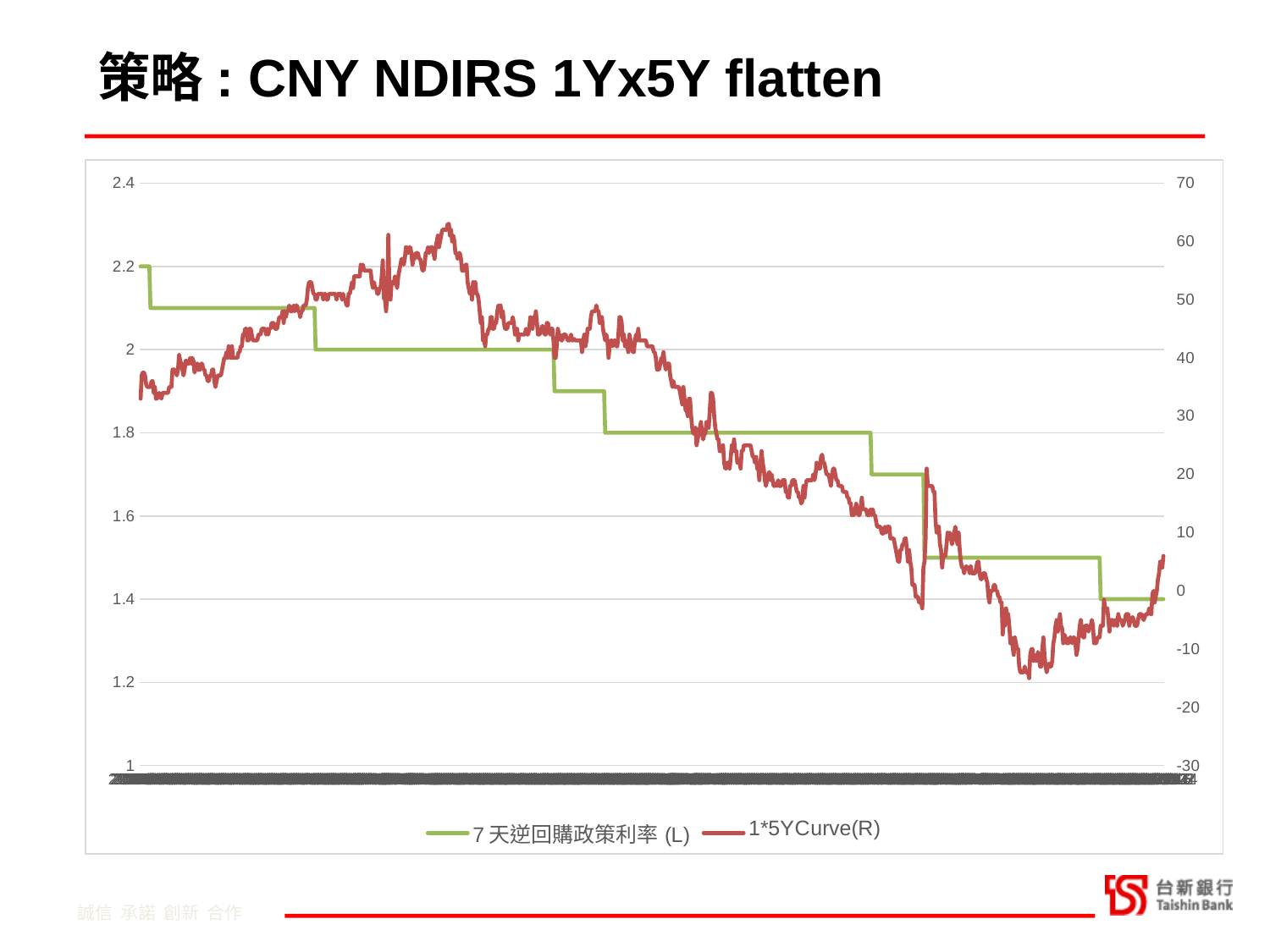

策略: CNY NDIRS 1Yx5Y flatten

### Chart

| Category | 7天逆回購政策利率(L) | 1*5YCurve(R) |
|---|---|---|
| 2022/1/3 | 2.2 | 33.0 |
| 2022/1/4 | 2.2 | 37.0 |
| 2022/1/5 | 2.2 | 37.5 |
| 2022/1/6 | 2.2 | 37.5 |
| 2022/1/7 | 2.2 | 37.0 |
| 2022/1/10 | 2.2 | 35.5 |
| 2022/1/11 | 2.2 | 35.0 |
| 2022/1/12 | 2.2 | 35.0 |
| 2022/1/13 | 2.2 | 35.0 |
| 2022/1/14 | 2.1 | 35.0 |
| 2022/1/17 | 2.1 | 36.0 |
| 2022/1/18 | 2.1 | 36.0 |
| 2022/1/19 | 2.1 | 34.0 |
| 2022/1/20 | 2.1 | 35.0 |
| 2022/1/21 | 2.1 | 33.0 |
| 2022/1/24 | 2.1 | 33.0 |
| 2022/1/25 | 2.1 | 33.5 |
| 2022/1/26 | 2.1 | 34.0 |
| 2022/1/27 | 2.1 | 33.5 |
| 2022/1/28 | 2.1 | 33.0 |
| 2022/1/31 | 2.1 | 34.0 |
| 2022/2/1 | 2.1 | 34.0 |
| 2022/2/2 | 2.1 | 34.0 |
| 2022/2/3 | 2.1 | 34.0 |
| 2022/2/4 | 2.1 | 34.0 |
| 2022/2/7 | 2.1 | 34.0 |
| 2022/2/8 | 2.1 | 35.0 |
| 2022/2/9 | 2.1 | 35.0 |
| 2022/2/10 | 2.1 | 35.0 |
| 2022/2/11 | 2.1 | 38.0 |
| 2022/2/14 | 2.1 | 38.0 |
| 2022/2/15 | 2.1 | 38.0 |
| 2022/2/16 | 2.1 | 37.5 |
| 2022/2/17 | 2.1 | 37.0 |
| 2022/2/18 | 2.1 | 38.0 |
| 2022/2/21 | 2.1 | 40.5 |
| 2022/2/22 | 2.1 | 39.5 |
| 2022/2/23 | 2.1 | 39.0 |
| 2022/2/24 | 2.1 | 38.0 |
| 2022/2/25 | 2.1 | 37.0 |
| 2022/2/28 | 2.1 | 38.0 |
| 2022/3/1 | 2.1 | 39.5 |
| 2022/3/2 | 2.1 | 39.5 |
| 2022/3/3 | 2.1 | 39.0 |
| 2022/3/4 | 2.1 | 39.0 |
| 2022/3/7 | 2.1 | 40.0 |
| 2022/3/8 | 2.1 | 39.0 |
| 2022/3/9 | 2.1 | 40.0 |
| 2022/3/10 | 2.1 | 39.5 |
| 2022/3/11 | 2.1 | 37.5 |
| 2022/3/14 | 2.1 | 38.0 |
| 2022/3/15 | 2.1 | 39.0 |
| 2022/3/16 | 2.1 | 39.0 |
| 2022/3/17 | 2.1 | 37.9 |
| 2022/3/18 | 2.1 | 38.0 |
| 2022/3/21 | 2.1 | 39.0 |
| 2022/3/22 | 2.1 | 39.0 |
| 2022/3/23 | 2.1 | 38.0 |
| 2022/3/24 | 2.1 | 38.0 |
| 2022/3/25 | 2.1 | 37.0 |
| 2022/3/28 | 2.1 | 37.0 |
| 2022/3/29 | 2.1 | 36.0 |
| 2022/3/30 | 2.1 | 36.0 |
| 2022/3/31 | 2.1 | 37.0 |
| 2022/4/1 | 2.1 | 37.0 |
| 2022/4/4 | 2.1 | 38.0 |
| 2022/4/5 | 2.1 | 38.0 |
| 2022/4/6 | 2.1 | 36.0 |
| 2022/4/7 | 2.1 | 35.0 |
| 2022/4/8 | 2.1 | 36.0 |
| 2022/4/11 | 2.1 | 37.0 |
| 2022/4/12 | 2.1 | 37.0 |
| 2022/4/13 | 2.1 | 37.0 |
| 2022/4/14 | 2.1 | 37.0 |
| 2022/4/15 | 2.1 | 38.0 |
| 2022/4/18 | 2.1 | 39.0 |
| 2022/4/19 | 2.1 | 40.0 |
| 2022/4/20 | 2.1 | 40.0 |
| 2022/4/21 | 2.1 | 41.0 |
| 2022/4/22 | 2.1 | 40.0 |
| 2022/4/25 | 2.1 | 42.0 |
| 2022/4/26 | 2.1 | 41.0 |
| 2022/4/27 | 2.1 | 40.0 |
| 2022/4/28 | 2.1 | 42.0 |
| 2022/4/29 | 2.1 | 40.0 |
| 2022/5/2 | 2.1 | 40.0 |
| 2022/5/3 | 2.1 | 40.0 |
| 2022/5/4 | 2.1 | 40.0 |
| 2022/5/5 | 2.1 | 40.0 |
| 2022/5/6 | 2.1 | 41.0 |
| 2022/5/9 | 2.1 | 41.0 |
| 2022/5/10 | 2.1 | 42.0 |
| 2022/5/11 | 2.1 | 42.0 |
| 2022/5/12 | 2.1 | 44.0 |
| 2022/5/13 | 2.1 | 44.0 |
| 2022/5/16 | 2.1 | 45.0 |
| 2022/5/17 | 2.1 | 45.0 |
| 2022/5/18 | 2.1 | 43.0 |
| 2022/5/19 | 2.1 | 43.0 |
| 2022/5/20 | 2.1 | 45.0 |
| 2022/5/23 | 2.1 | 45.0 |
| 2022/5/24 | 2.1 | 44.0 |
| 2022/5/25 | 2.1 | 43.0 |
| 2022/5/26 | 2.1 | 43.0 |
| 2022/5/27 | 2.1 | 43.0 |
| 2022/5/30 | 2.1 | 43.0 |
| 2022/5/31 | 2.1 | 43.0 |
| 2022/6/1 | 2.1 | 44.0 |
| 2022/6/2 | 2.1 | 44.0 |
| 2022/6/3 | 2.1 | 44.0 |
| 2022/6/6 | 2.1 | 45.0 |
| 2022/6/7 | 2.1 | 45.0 |
| 2022/6/8 | 2.1 | 45.0 |
| 2022/6/9 | 2.1 | 45.0 |
| 2022/6/10 | 2.1 | 44.0 |
| 2022/6/13 | 2.1 | 45.0 |
| 2022/6/14 | 2.1 | 44.0 |
| 2022/6/15 | 2.1 | 45.0 |
| 2022/6/16 | 2.1 | 45.0 |
| 2022/6/17 | 2.1 | 46.0 |
| 2022/6/20 | 2.1 | 46.0 |
| 2022/6/21 | 2.1 | 46.0 |
| 2022/6/22 | 2.1 | 45.0 |
| 2022/6/23 | 2.1 | 45.0 |
| 2022/6/24 | 2.1 | 45.0 |
| 2022/6/27 | 2.1 | 46.0 |
| 2022/6/28 | 2.1 | 47.0 |
| 2022/6/29 | 2.1 | 47.0 |
| 2022/6/30 | 2.1 | 47.0 |
| 2022/7/1 | 2.1 | 48.0 |
| 2022/7/4 | 2.1 | 46.0 |
| 2022/7/5 | 2.1 | 48.0 |
| 2022/7/6 | 2.1 | 47.0 |
| 2022/7/7 | 2.1 | 48.0 |
| 2022/7/8 | 2.1 | 48.0 |
| 2022/7/11 | 2.1 | 49.0 |
| 2022/7/12 | 2.1 | 48.0 |
| 2022/7/13 | 2.1 | 48.0 |
| 2022/7/14 | 2.1 | 48.0 |
| 2022/7/15 | 2.1 | 49.0 |
| 2022/7/18 | 2.1 | 48.0 |
| 2022/7/19 | 2.1 | 49.0 |
| 2022/7/20 | 2.1 | 49.0 |
| 2022/7/21 | 2.1 | 48.0 |
| 2022/7/22 | 2.1 | 48.0 |
| 2022/7/25 | 2.1 | 47.0 |
| 2022/7/26 | 2.1 | 48.0 |
| 2022/7/27 | 2.1 | 48.0 |
| 2022/7/28 | 2.1 | 49.0 |
| 2022/7/29 | 2.1 | 49.0 |
| 2022/8/1 | 2.1 | 49.0 |
| 2022/8/2 | 2.1 | 50.0 |
| 2022/8/3 | 2.1 | 52.0 |
| 2022/8/4 | 2.1 | 53.0 |
| 2022/8/5 | 2.1 | 53.0 |
| 2022/8/8 | 2.1 | 53.0 |
| 2022/8/9 | 2.1 | 52.0 |
| 2022/8/10 | 2.1 | 51.0 |
| 2022/8/11 | 2.1 | 51.0 |
| 2022/8/12 | 2.0 | 50.0 |
| 2022/8/15 | 2.0 | 50.0 |
| 2022/8/16 | 2.0 | 51.0 |
| 2022/8/17 | 2.0 | 51.0 |
| 2022/8/18 | 2.0 | 51.0 |
| 2022/8/19 | 2.0 | 51.0 |
| 2022/8/22 | 2.0 | 51.0 |
| 2022/8/23 | 2.0 | 50.0 |
| 2022/8/24 | 2.0 | 51.0 |
| 2022/8/25 | 2.0 | 51.0 |
| 2022/8/26 | 2.0 | 50.0 |
| 2022/8/29 | 2.0 | 50.0 |
| 2022/8/30 | 2.0 | 51.0 |
| 2022/8/31 | 2.0 | 51.0 |
| 2022/9/1 | 2.0 | 51.0 |
| 2022/9/2 | 2.0 | 51.0 |
| 2022/9/5 | 2.0 | 51.0 |
| 2022/9/6 | 2.0 | 51.0 |
| 2022/9/7 | 2.0 | 51.0 |
| 2022/9/8 | 2.0 | 50.0 |
| 2022/9/9 | 2.0 | 51.0 |
| 2022/9/12 | 2.0 | 51.0 |
| 2022/9/13 | 2.0 | 51.0 |
| 2022/9/14 | 2.0 | 51.0 |
| 2022/9/15 | 2.0 | 50.0 |
| 2022/9/16 | 2.0 | 51.0 |
| 2022/9/19 | 2.0 | 50.0 |
| 2022/9/20 | 2.0 | 50.0 |
| 2022/9/21 | 2.0 | 49.0 |
| 2022/9/22 | 2.0 | 49.0 |
| 2022/9/23 | 2.0 | 51.0 |
| 2022/9/26 | 2.0 | 51.0 |
| 2022/9/27 | 2.0 | 52.0 |
| 2022/9/28 | 2.0 | 53.0 |
| 2022/9/29 | 2.0 | 52.0 |
| 2022/9/30 | 2.0 | 54.0 |
| 2022/10/3 | 2.0 | 54.0 |
| 2022/10/4 | 2.0 | 54.0 |
| 2022/10/5 | 2.0 | 54.0 |
| 2022/10/6 | 2.0 | 54.0 |
| 2022/10/7 | 2.0 | 54.0 |
| 2022/10/10 | 2.0 | 56.0 |
| 2022/10/11 | 2.0 | 55.0 |
| 2022/10/12 | 2.0 | 56.0 |
| 2022/10/13 | 2.0 | 55.0 |
| 2022/10/14 | 2.0 | 55.0 |
| 2022/10/17 | 2.0 | 55.0 |
| 2022/10/18 | 2.0 | 55.0 |
| 2022/10/19 | 2.0 | 55.0 |
| 2022/10/20 | 2.0 | 55.0 |
| 2022/10/21 | 2.0 | 55.0 |
| 2022/10/24 | 2.0 | 53.0 |
| 2022/10/25 | 2.0 | 52.0 |
| 2022/10/26 | 2.0 | 53.0 |
| 2022/10/27 | 2.0 | 52.0 |
| 2022/10/28 | 2.0 | 52.0 |
| 2022/10/31 | 2.0 | 51.0 |
| 2022/11/1 | 2.0 | 51.0 |
| 2022/11/2 | 2.0 | 52.0 |
| 2022/11/3 | 2.0 | 52.0 |
| 2022/11/4 | 2.0 | 54.0 |
| 2022/11/7 | 2.0 | 56.75 |
| 2022/11/8 | 2.0 | 50.25 |
| 2022/11/9 | 2.0 | 50.0 |
| 2022/11/10 | 2.0 | 48.0 |
| 2022/11/11 | 2.0 | 51.0 |
| 2022/11/14 | 2.0 | 61.13 |
| 2022/11/15 | 2.0 | 52.0 |
| 2022/11/16 | 2.0 | 50.0 |
| 2022/11/17 | 2.0 | 53.0 |
| 2022/11/18 | 2.0 | 53.0 |
| 2022/11/21 | 2.0 | 52.75 |
| 2022/11/22 | 2.0 | 54.0 |
| 2022/11/23 | 2.0 | 53.0 |
| 2022/11/24 | 2.0 | 52.0 |
| 2022/11/25 | 2.0 | 54.0 |
| 2022/11/28 | 2.0 | 55.0 |
| 2022/11/29 | 2.0 | 56.0 |
| 2022/11/30 | 2.0 | 57.0 |
| 2022/12/1 | 2.0 | 57.0 |
| 2022/12/2 | 2.0 | 56.0 |
| 2022/12/5 | 2.0 | 57.0 |
| 2022/12/6 | 2.0 | 59.0 |
| 2022/12/7 | 2.0 | 59.0 |
| 2022/12/8 | 2.0 | 58.0 |
| 2022/12/9 | 2.0 | 59.0 |
| 2022/12/12 | 2.0 | 59.0 |
| 2022/12/13 | 2.0 | 58.0 |
| 2022/12/14 | 2.0 | 56.0 |
| 2022/12/15 | 2.0 | 57.0 |
| 2022/12/16 | 2.0 | 57.0 |
| 2022/12/19 | 2.0 | 58.0 |
| 2022/12/20 | 2.0 | 58.0 |
| 2022/12/21 | 2.0 | 58.0 |
| 2022/12/22 | 2.0 | 57.0 |
| 2022/12/23 | 2.0 | 57.0 |
| 2022/12/26 | 2.0 | 56.0 |
| 2022/12/27 | 2.0 | 55.0 |
| 2022/12/28 | 2.0 | 55.0 |
| 2022/12/29 | 2.0 | 56.0 |
| 2022/12/30 | 2.0 | 58.0 |
| 2023/1/2 | 2.0 | 58.0 |
| 2023/1/3 | 2.0 | 59.0 |
| 2023/1/4 | 2.0 | 58.0 |
| 2023/1/5 | 2.0 | 59.0 |
| 2023/1/6 | 2.0 | 59.0 |
| 2023/1/9 | 2.0 | 59.0 |
| 2023/1/10 | 2.0 | 58.0 |
| 2023/1/11 | 2.0 | 57.0 |
| 2023/1/12 | 2.0 | 59.0 |
| 2023/1/13 | 2.0 | 60.0 |
| 2023/1/16 | 2.0 | 61.0 |
| 2023/1/17 | 2.0 | 59.0 |
| 2023/1/18 | 2.0 | 60.0 |
| 2023/1/19 | 2.0 | 61.0 |
| 2023/1/20 | 2.0 | 62.0 |
| 2023/1/23 | 2.0 | 62.0 |
| 2023/1/24 | 2.0 | 62.0 |
| 2023/1/25 | 2.0 | 62.0 |
| 2023/1/26 | 2.0 | 62.0 |
| 2023/1/27 | 2.0 | 63.0 |
| 2023/1/30 | 2.0 | 63.0 |
| 2023/1/31 | 2.0 | 61.0 |
| 2023/2/1 | 2.0 | 62.0 |
| 2023/2/2 | 2.0 | 60.0 |
| 2023/2/3 | 2.0 | 61.0 |
| 2023/2/6 | 2.0 | 60.0 |
| 2023/2/7 | 2.0 | 58.0 |
| 2023/2/8 | 2.0 | 58.0 |
| 2023/2/9 | 2.0 | 57.0 |
| 2023/2/10 | 2.0 | 58.0 |
| 2023/2/13 | 2.0 | 58.0 |
| 2023/2/14 | 2.0 | 57.0 |
| 2023/2/15 | 2.0 | 55.0 |
| 2023/2/16 | 2.0 | 55.0 |
| 2023/2/17 | 2.0 | 55.0 |
| 2023/2/20 | 2.0 | 56.0 |
| 2023/2/21 | 2.0 | 56.0 |
| 2023/2/22 | 2.0 | 53.0 |
| 2023/2/23 | 2.0 | 52.0 |
| 2023/2/24 | 2.0 | 51.0 |
| 2023/2/27 | 2.0 | 52.0 |
| 2023/2/28 | 2.0 | 50.0 |
| 2023/3/1 | 2.0 | 53.0 |
| 2023/3/2 | 2.0 | 52.0 |
| 2023/3/3 | 2.0 | 53.0 |
| 2023/3/6 | 2.0 | 51.0 |
| 2023/3/7 | 2.0 | 51.0 |
| 2023/3/8 | 2.0 | 50.0 |
| 2023/3/9 | 2.0 | 48.0 |
| 2023/3/10 | 2.0 | 46.0 |
| 2023/3/13 | 2.0 | 47.0 |
| 2023/3/14 | 2.0 | 43.0 |
| 2023/3/15 | 2.0 | 43.0 |
| 2023/3/16 | 2.0 | 42.0 |
| 2023/3/17 | 2.0 | 44.0 |
| 2023/3/20 | 2.0 | 44.0 |
| 2023/3/21 | 2.0 | 45.0 |
| 2023/3/22 | 2.0 | 45.0 |
| 2023/3/23 | 2.0 | 47.0 |
| 2023/3/24 | 2.0 | 47.0 |
| 2023/3/27 | 2.0 | 45.0 |
| 2023/3/28 | 2.0 | 45.0 |
| 2023/3/29 | 2.0 | 46.0 |
| 2023/3/30 | 2.0 | 46.0 |
| 2023/3/31 | 2.0 | 48.0 |
| 2023/4/3 | 2.0 | 49.0 |
| 2023/4/4 | 2.0 | 48.0 |
| 2023/4/5 | 2.0 | 49.0 |
| 2023/4/6 | 2.0 | 47.0 |
| 2023/4/7 | 2.0 | 48.0 |
| 2023/4/10 | 2.0 | 46.0 |
| 2023/4/11 | 2.0 | 45.0 |
| 2023/4/12 | 2.0 | 45.0 |
| 2023/4/13 | 2.0 | 45.0 |
| 2023/4/14 | 2.0 | 46.0 |
| 2023/4/17 | 2.0 | 46.0 |
| 2023/4/18 | 2.0 | 46.0 |
| 2023/4/19 | 2.0 | 46.0 |
| 2023/4/20 | 2.0 | 47.0 |
| 2023/4/21 | 2.0 | 46.0 |
| 2023/4/24 | 2.0 | 44.0 |
| 2023/4/25 | 2.0 | 44.0 |
| 2023/4/26 | 2.0 | 45.0 |
| 2023/4/27 | 2.0 | 43.0 |
| 2023/4/28 | 2.0 | 44.0 |
| 2023/5/1 | 2.0 | 44.0 |
| 2023/5/2 | 2.0 | 44.0 |
| 2023/5/3 | 2.0 | 44.0 |
| 2023/5/4 | 2.0 | 44.0 |
| 2023/5/5 | 2.0 | 44.0 |
| 2023/5/8 | 2.0 | 45.0 |
| 2023/5/9 | 2.0 | 44.0 |
| 2023/5/10 | 2.0 | 44.0 |
| 2023/5/11 | 2.0 | 45.0 |
| 2023/5/12 | 2.0 | 47.0 |
| 2023/5/15 | 2.0 | 46.0 |
| 2023/5/16 | 2.0 | 45.0 |
| 2023/5/17 | 2.0 | 47.0 |
| 2023/5/18 | 2.0 | 46.0 |
| 2023/5/19 | 2.0 | 48.0 |
| 2023/5/22 | 2.0 | 46.0 |
| 2023/5/23 | 2.0 | 44.0 |
| 2023/5/24 | 2.0 | 44.0 |
| 2023/5/25 | 2.0 | 44.2 |
| 2023/5/26 | 2.0 | 45.0 |
| 2023/5/29 | 2.0 | 45.5 |
| 2023/5/30 | 2.0 | 45.0 |
| 2023/5/31 | 2.0 | 44.0 |
| 2023/6/1 | 2.0 | 44.0 |
| 2023/6/2 | 2.0 | 46.0 |
| 2023/6/5 | 2.0 | 46.0 |
| 2023/6/6 | 2.0 | 45.0 |
| 2023/6/7 | 2.0 | 44.0 |
| 2023/6/8 | 2.0 | 45.0 |
| 2023/6/9 | 2.0 | 45.0 |
| 2023/6/12 | 2.0 | 43.0 |
| 2023/6/13 | 1.9 | 40.0 |
| 2023/6/14 | 1.9 | 40.0 |
| 2023/6/15 | 1.9 | 42.0 |
| 2023/6/16 | 1.9 | 45.0 |
| 2023/6/19 | 1.9 | 44.0 |
| 2023/6/20 | 1.9 | 44.0 |
| 2023/6/21 | 1.9 | 43.0 |
| 2023/6/22 | 1.9 | 43.0 |
| 2023/6/23 | 1.9 | 44.0 |
| 2023/6/26 | 1.9 | 44.0 |
| 2023/6/27 | 1.9 | 44.0 |
| 2023/6/28 | 1.9 | 43.5 |
| 2023/6/29 | 1.9 | 43.0 |
| 2023/6/30 | 1.9 | 43.0 |
| 2023/7/3 | 1.9 | 43.0 |
| 2023/7/4 | 1.9 | 44.0 |
| 2023/7/5 | 1.9 | 43.0 |
| 2023/7/6 | 1.9 | 43.0 |
| 2023/7/7 | 1.9 | 43.24 |
| 2023/7/10 | 1.9 | 43.0 |
| 2023/7/11 | 1.9 | 43.0 |
| 2023/7/12 | 1.9 | 43.0 |
| 2023/7/13 | 1.9 | 43.0 |
| 2023/7/14 | 1.9 | 43.0 |
| 2023/7/17 | 1.9 | 43.0 |
| 2023/7/18 | 1.9 | 41.0 |
| 2023/7/19 | 1.9 | 43.0 |
| 2023/7/20 | 1.9 | 44.0 |
| 2023/7/21 | 1.9 | 42.0 |
| 2023/7/24 | 1.9 | 43.0 |
| 2023/7/25 | 1.9 | 45.0 |
| 2023/7/26 | 1.9 | 45.0 |
| 2023/7/27 | 1.9 | 45.0 |
| 2023/7/28 | 1.9 | 47.0 |
| 2023/7/31 | 1.9 | 48.0 |
| 2023/8/1 | 1.9 | 48.0 |
| 2023/8/2 | 1.9 | 48.0 |
| 2023/8/3 | 1.9 | 48.0 |
| 2023/8/4 | 1.9 | 49.0 |
| 2023/8/7 | 1.9 | 48.0 |
| 2023/8/8 | 1.9 | 48.0 |
| 2023/8/9 | 1.9 | 46.0 |
| 2023/8/10 | 1.9 | 47.0 |
| 2023/8/11 | 1.9 | 47.0 |
| 2023/8/14 | 1.9 | 45.0 |
| 2023/8/15 | 1.9 | 44.0 |
| 2023/8/16 | 1.8 | 43.0 |
| 2023/8/17 | 1.8 | 44.0 |
| 2023/8/18 | 1.8 | 43.0 |
| 2023/8/21 | 1.8 | 40.0 |
| 2023/8/22 | 1.8 | 42.0 |
| 2023/8/23 | 1.8 | 43.0 |
| 2023/8/24 | 1.8 | 43.0 |
| 2023/8/25 | 1.8 | 42.0 |
| 2023/8/28 | 1.8 | 43.0 |
| 2023/8/29 | 1.8 | 43.0 |
| 2023/8/30 | 1.8 | 42.0 |
| 2023/8/31 | 1.8 | 42.0 |
| 2023/9/1 | 1.8 | 44.0 |
| 2023/9/4 | 1.8 | 47.0 |
| 2023/9/5 | 1.8 | 47.0 |
| 2023/9/6 | 1.8 | 46.0 |
| 2023/9/7 | 1.8 | 43.0 |
| 2023/9/8 | 1.8 | 44.0 |
| 2023/9/11 | 1.8 | 42.0 |
| 2023/9/12 | 1.8 | 43.0 |
| 2023/9/13 | 1.8 | 42.0 |
| 2023/9/14 | 1.8 | 41.0 |
| 2023/9/15 | 1.8 | 44.0 |
| 2023/9/18 | 1.8 | 43.0 |
| 2023/9/19 | 1.8 | 42.0 |
| 2023/9/20 | 1.8 | 41.0 |
| 2023/9/21 | 1.8 | 41.0 |
| 2023/9/22 | 1.8 | 43.0 |
| 2023/9/25 | 1.8 | 44.0 |
| 2023/9/26 | 1.8 | 43.0 |
| 2023/9/27 | 1.8 | 45.0 |
| 2023/9/28 | 1.8 | 43.0 |
| 2023/9/29 | 1.8 | 43.0 |
| 2023/10/2 | 1.8 | 43.0 |
| 2023/10/3 | 1.8 | 43.0 |
| 2023/10/4 | 1.8 | 43.0 |
| 2023/10/5 | 1.8 | 43.0 |
| 2023/10/6 | 1.8 | 43.0 |
| 2023/10/9 | 1.8 | 42.0 |
| 2023/10/10 | 1.8 | 42.0 |
| 2023/10/11 | 1.8 | 42.0 |
| 2023/10/12 | 1.8 | 42.0 |
| 2023/10/13 | 1.8 | 42.0 |
| 2023/10/16 | 1.8 | 42.0 |
| 2023/10/17 | 1.8 | 41.0 |
| 2023/10/18 | 1.8 | 41.0 |
| 2023/10/19 | 1.8 | 40.0 |
| 2023/10/20 | 1.8 | 38.0 |
| 2023/10/23 | 1.8 | 38.0 |
| 2023/10/24 | 1.8 | 38.0 |
| 2023/10/25 | 1.8 | 39.0 |
| 2023/10/26 | 1.8 | 40.0 |
| 2023/10/27 | 1.8 | 40.0 |
| 2023/10/30 | 1.8 | 41.0 |
| 2023/10/31 | 1.8 | 39.0 |
| 2023/11/1 | 1.8 | 38.0 |
| 2023/11/2 | 1.8 | 39.0 |
| 2023/11/3 | 1.8 | 39.0 |
| 2023/11/6 | 1.8 | 39.0 |
| 2023/11/7 | 1.8 | 37.0 |
| 2023/11/8 | 1.8 | 36.0 |
| 2023/11/9 | 1.8 | 35.0 |
| 2023/11/10 | 1.8 | 36.0 |
| 2023/11/13 | 1.8 | 35.0 |
| 2023/11/14 | 1.8 | 35.0 |
| 2023/11/15 | 1.8 | 35.0 |
| 2023/11/16 | 1.8 | 35.0 |
| 2023/11/17 | 1.8 | 35.0 |
| 2023/11/20 | 1.8 | 34.0 |
| 2023/11/21 | 1.8 | 33.0 |
| 2023/11/22 | 1.8 | 32.0 |
| 2023/11/23 | 1.8 | 35.0 |
| 2023/11/24 | 1.8 | 33.0 |
| 2023/11/27 | 1.8 | 31.0 |
| 2023/11/28 | 1.8 | 31.0 |
| 2023/11/29 | 1.8 | 30.0 |
| 2023/11/30 | 1.8 | 33.0 |
| 2023/12/1 | 1.8 | 33.0 |
| 2023/12/4 | 1.8 | 30.0 |
| 2023/12/5 | 1.8 | 28.0 |
| 2023/12/6 | 1.8 | 27.0 |
| 2023/12/7 | 1.8 | 27.0 |
| 2023/12/8 | 1.8 | 28.0 |
| 2023/12/11 | 1.8 | 25.0 |
| 2023/12/12 | 1.8 | 26.0 |
| 2023/12/13 | 1.8 | 27.0 |
| 2023/12/14 | 1.8 | 28.0 |
| 2023/12/15 | 1.8 | 29.0 |
| 2023/12/18 | 1.8 | 27.0 |
| 2023/12/19 | 1.8 | 26.0 |
| 2023/12/20 | 1.8 | 27.0 |
| 2023/12/21 | 1.8 | 27.0 |
| 2023/12/22 | 1.8 | 29.0 |
| 2023/12/25 | 1.8 | 29.0 |
| 2023/12/26 | 1.8 | 28.0 |
| 2023/12/27 | 1.8 | 31.0 |
| 2023/12/28 | 1.8 | 34.0 |
| 2023/12/29 | 1.8 | 34.0 |
| 2024/1/1 | 1.8 | 33.0 |
| 2024/1/2 | 1.8 | 30.0 |
| 2024/1/3 | 1.8 | 28.0 |
| 2024/1/4 | 1.8 | 27.0 |
| 2024/1/5 | 1.8 | 26.0 |
| 2024/1/8 | 1.8 | 26.0 |
| 2024/1/9 | 1.8 | 24.0 |
| 2024/1/10 | 1.8 | 24.0 |
| 2024/1/11 | 1.8 | 24.0 |
| 2024/1/12 | 1.8 | 25.0 |
| 2024/1/15 | 1.8 | 22.0 |
| 2024/1/16 | 1.8 | 21.0 |
| 2024/1/17 | 1.8 | 21.0 |
| 2024/1/18 | 1.8 | 22.0 |
| 2024/1/19 | 1.8 | 22.0 |
| 2024/1/22 | 1.8 | 21.0 |
| 2024/1/23 | 1.8 | 23.0 |
| 2024/1/24 | 1.8 | 25.0 |
| 2024/1/25 | 1.8 | 24.0 |
| 2024/1/26 | 1.8 | 26.0 |
| 2024/1/29 | 1.8 | 24.0 |
| 2024/1/30 | 1.8 | 24.0 |
| 2024/1/31 | 1.8 | 22.0 |
| 2024/2/1 | 1.8 | 22.0 |
| 2024/2/2 | 1.8 | 22.0 |
| 2024/2/5 | 1.8 | 21.0 |
| 2024/2/6 | 1.8 | 24.0 |
| 2024/2/7 | 1.8 | 24.0 |
| 2024/2/8 | 1.8 | 25.0 |
| 2024/2/9 | 1.8 | 25.0 |
| 2024/2/12 | 1.8 | 25.0 |
| 2024/2/13 | 1.8 | 25.0 |
| 2024/2/14 | 1.8 | 25.0 |
| 2024/2/15 | 1.8 | 25.0 |
| 2024/2/16 | 1.8 | 25.0 |
| 2024/2/19 | 1.8 | 24.0 |
| 2024/2/20 | 1.8 | 23.0 |
| 2024/2/21 | 1.8 | 23.0 |
| 2024/2/22 | 1.8 | 22.0 |
| 2024/2/23 | 1.8 | 23.0 |
| 2024/2/26 | 1.8 | 21.0 |
| 2024/2/27 | 1.8 | 21.0 |
| 2024/2/28 | 1.8 | 19.0 |
| 2024/2/29 | 1.8 | 22.0 |
| 2024/3/1 | 1.8 | 24.0 |
| 2024/3/4 | 1.8 | 22.0 |
| 2024/3/5 | 1.8 | 21.0 |
| 2024/3/6 | 1.8 | 19.0 |
| 2024/3/7 | 1.8 | 18.0 |
| 2024/3/8 | 1.8 | 19.0 |
| 2024/3/11 | 1.8 | 20.0 |
| 2024/3/12 | 1.8 | 20.4 |
| 2024/3/13 | 1.8 | 19.0 |
| 2024/3/14 | 1.8 | 20.0 |
| 2024/3/15 | 1.8 | 19.0 |
| 2024/3/18 | 1.8 | 18.0 |
| 2024/3/19 | 1.8 | 18.0 |
| 2024/3/20 | 1.8 | 18.4 |
| 2024/3/21 | 1.8 | 18.0 |
| 2024/3/22 | 1.8 | 19.0 |
| 2024/3/25 | 1.8 | 18.0 |
| 2024/3/26 | 1.8 | 18.0 |
| 2024/3/27 | 1.8 | 18.0 |
| 2024/3/28 | 1.8 | 19.0 |
| 2024/3/29 | 1.8 | 19.0 |
| 2024/4/1 | 1.8 | 19.0 |
| 2024/4/2 | 1.8 | 17.0 |
| 2024/4/3 | 1.8 | 17.0 |
| 2024/4/4 | 1.8 | 16.0 |
| 2024/4/5 | 1.8 | 16.0 |
| 2024/4/8 | 1.8 | 18.0 |
| 2024/4/9 | 1.8 | 18.0 |
| 2024/4/10 | 1.8 | 19.0 |
| 2024/4/11 | 1.8 | 19.0 |
| 2024/4/12 | 1.8 | 19.0 |
| 2024/4/15 | 1.8 | 18.0 |
| 2024/4/16 | 1.8 | 17.0 |
| 2024/4/17 | 1.8 | 17.0 |
| 2024/4/18 | 1.8 | 16.0 |
| 2024/4/19 | 1.8 | 16.0 |
| 2024/4/22 | 1.8 | 15.0 |
| 2024/4/23 | 1.8 | 15.38 |
| 2024/4/24 | 1.8 | 18.0 |
| 2024/4/25 | 1.8 | 16.0 |
| 2024/4/26 | 1.8 | 18.0 |
| 2024/4/29 | 1.8 | 19.0 |
| 2024/4/30 | 1.8 | 19.0 |
| 2024/5/1 | 1.8 | 19.0 |
| 2024/5/2 | 1.8 | 19.0 |
| 2024/5/3 | 1.8 | 19.0 |
| 2024/5/6 | 1.8 | 19.0 |
| 2024/5/7 | 1.8 | 20.0 |
| 2024/5/8 | 1.8 | 19.0 |
| 2024/5/9 | 1.8 | 20.0 |
| 2024/5/10 | 1.8 | 22.0 |
| 2024/5/13 | 1.8 | 21.0 |
| 2024/5/14 | 1.8 | 21.0 |
| 2024/5/15 | 1.8 | 21.0 |
| 2024/5/16 | 1.8 | 23.0 |
| 2024/5/17 | 1.8 | 23.4 |
| 2024/5/20 | 1.8 | 22.0 |
| 2024/5/21 | 1.8 | 22.0 |
| 2024/5/22 | 1.8 | 21.0 |
| 2024/5/23 | 1.8 | 20.0 |
| 2024/5/24 | 1.8 | 20.0 |
| 2024/5/27 | 1.8 | 20.0 |
| 2024/5/28 | 1.8 | 19.0 |
| 2024/5/29 | 1.8 | 18.0 |
| 2024/5/30 | 1.8 | 19.75 |
| 2024/5/31 | 1.8 | 21.0 |
| 2024/6/3 | 1.8 | 21.0 |
| 2024/6/4 | 1.8 | 20.0 |
| 2024/6/5 | 1.8 | 19.0 |
| 2024/6/6 | 1.8 | 19.0 |
| 2024/6/7 | 1.8 | 18.0 |
| 2024/6/10 | 1.8 | 18.0 |
| 2024/6/11 | 1.8 | 18.0 |
| 2024/6/12 | 1.8 | 18.0 |
| 2024/6/13 | 1.8 | 17.0 |
| 2024/6/14 | 1.8 | 17.0 |
| 2024/6/17 | 1.8 | 17.0 |
| 2024/6/18 | 1.8 | 17.0 |
| 2024/6/19 | 1.8 | 16.0 |
| 2024/6/20 | 1.8 | 16.0 |
| 2024/6/21 | 1.8 | 15.0 |
| 2024/6/24 | 1.8 | 15.0 |
| 2024/6/25 | 1.8 | 13.0 |
| 2024/6/26 | 1.8 | 14.0 |
| 2024/6/27 | 1.8 | 13.0 |
| 2024/6/28 | 1.8 | 14.0 |
| 2024/7/1 | 1.8 | 15.0 |
| 2024/7/2 | 1.8 | 14.0 |
| 2024/7/3 | 1.8 | 13.0 |
| 2024/7/4 | 1.8 | 13.0 |
| 2024/7/5 | 1.8 | 14.0 |
| 2024/7/8 | 1.8 | 16.0 |
| 2024/7/9 | 1.8 | 14.0 |
| 2024/7/10 | 1.8 | 14.0 |
| 2024/7/11 | 1.8 | 14.0 |
| 2024/7/12 | 1.8 | 14.0 |
| 2024/7/15 | 1.8 | 13.0 |
| 2024/7/16 | 1.8 | 13.0 |
| 2024/7/17 | 1.8 | 13.0 |
| 2024/7/18 | 1.8 | 14.0 |
| 2024/7/19 | 1.7 | 13.0 |
| 2024/7/22 | 1.7 | 14.0 |
| 2024/7/23 | 1.7 | 13.0 |
| 2024/7/24 | 1.7 | 13.0 |
| 2024/7/25 | 1.7 | 12.0 |
| 2024/7/26 | 1.7 | 11.0 |
| 2024/7/29 | 1.7 | 11.0 |
| 2024/7/30 | 1.7 | 11.0 |
| 2024/7/31 | 1.7 | 11.0 |
| 2024/8/1 | 1.7 | 10.0 |
| 2024/8/2 | 1.7 | 9.80000000000001 |
| 2024/8/5 | 1.7 | 10.0 |
| 2024/8/6 | 1.7 | 11.0 |
| 2024/8/7 | 1.7 | 10.0 |
| 2024/8/8 | 1.7 | 11.0 |
| 2024/8/9 | 1.7 | 11.0 |
| 2024/8/12 | 1.7 | 11.0 |
| 2024/8/13 | 1.7 | 9.00000000000001 |
| 2024/8/14 | 1.7 | 9.00000000000001 |
| 2024/8/15 | 1.7 | 9.00000000000001 |
| 2024/8/16 | 1.7 | 9.00000000000001 |
| 2024/8/19 | 1.7 | 8.00000000000001 |
| 2024/8/20 | 1.7 | 7.00000000000001 |
| 2024/8/21 | 1.7 | 6.00000000000001 |
| 2024/8/22 | 1.7 | 5.0 |
| 2024/8/23 | 1.7 | 5.0 |
| 2024/8/26 | 1.7 | 7.00000000000001 |
| 2024/8/27 | 1.7 | 7.00000000000001 |
| 2024/8/28 | 1.7 | 8.00000000000001 |
| 2024/8/29 | 1.7 | 8.00000000000001 |
| 2024/8/30 | 1.7 | 9.00000000000001 |
| 2024/9/2 | 1.7 | 9.00000000000001 |
| 2024/9/3 | 1.7 | 7.00000000000001 |
| 2024/9/4 | 1.7 | 5.0 |
| 2024/9/5 | 1.7 | 7.00000000000001 |
| 2024/9/6 | 1.7 | 5.0 |
| 2024/9/9 | 1.7 | 4.0 |
| 2024/9/10 | 1.7 | 1.0 |
| 2024/9/11 | 1.7 | 1.0 |
| 2024/9/12 | 1.7 | 1.0 |
| 2024/9/13 | 1.7 | -1.0 |
| 2024/9/16 | 1.7 | -1.0 |
| 2024/9/17 | 1.7 | -1.0 |
| 2024/9/18 | 1.7 | -2.0 |
| 2024/9/19 | 1.7 | -2.0 |
| 2024/9/20 | 1.7 | -2.0 |
| 2024/9/23 | 1.7 | -3.0 |
| 2024/9/24 | 1.7 | 4.0 |
| 2024/9/25 | 1.5 | 4.99999999999998 |
| 2024/9/26 | 1.5 | 8.99999999999999 |
| 2024/9/27 | 1.5 | 21.0 |
| 2024/9/30 | 1.5 | 18.0 |
| 2024/10/1 | 1.5 | 18.0 |
| 2024/10/2 | 1.5 | 18.0 |
| 2024/10/3 | 1.5 | 18.0 |
| 2024/10/4 | 1.5 | 18.0 |
| 2024/10/7 | 1.5 | 17.0 |
| 2024/10/8 | 1.5 | 17.0 |
| 2024/10/9 | 1.5 | 12.0 |
| 2024/10/10 | 1.5 | 10.0 |
| 2024/10/11 | 1.5 | 11.0 |
| 2024/10/14 | 1.5 | 11.0 |
| 2024/10/15 | 1.5 | 8.00000000000001 |
| 2024/10/16 | 1.5 | 7.00000000000001 |
| 2024/10/17 | 1.5 | 4.0 |
| 2024/10/18 | 1.5 | 6.15000000000001 |
| 2024/10/21 | 1.5 | 6.00000000000001 |
| 2024/10/22 | 1.5 | 6.00000000000001 |
| 2024/10/23 | 1.5 | 8.00000000000001 |
| 2024/10/24 | 1.5 | 10.0 |
| 2024/10/25 | 1.5 | 9.00000000000001 |
| 2024/10/28 | 1.5 | 10.0 |
| 2024/10/29 | 1.5 | 9.00000000000001 |
| 2024/10/30 | 1.5 | 8.00000000000001 |
| 2024/10/31 | 1.5 | 9.00000000000001 |
| 2024/11/1 | 1.5 | 10.0 |
| 2024/11/4 | 1.5 | 11.0 |
| 2024/11/5 | 1.5 | 9.00000000000001 |
| 2024/11/6 | 1.5 | 8.00000000000001 |
| 2024/11/7 | 1.5 | 10.0 |
| 2024/11/8 | 1.5 | 7.00000000000001 |
| 2024/11/11 | 1.5 | 5.0 |
| 2024/11/12 | 1.5 | 4.0 |
| 2024/11/13 | 1.5 | 4.0 |
| 2024/11/14 | 1.5 | 3.0 |
| 2024/11/15 | 1.5 | 4.0 |
| 2024/11/18 | 1.5 | 4.2 |
| 2024/11/19 | 1.5 | 4.0 |
| 2024/11/20 | 1.5 | 4.0 |
| 2024/11/21 | 1.5 | 3.0 |
| 2024/11/22 | 1.5 | 4.25000000000002 |
| 2024/11/25 | 1.5 | 3.0 |
| 2024/11/26 | 1.5 | 3.0 |
| 2024/11/27 | 1.5 | 3.0 |
| 2024/11/28 | 1.5 | 2.99999999999998 |
| 2024/11/29 | 1.5 | 3.99999999999998 |
| 2024/12/2 | 1.5 | 5.0 |
| 2024/12/3 | 1.5 | 5.0 |
| 2024/12/4 | 1.5 | 3.0 |
| 2024/12/5 | 1.5 | 2.0 |
| 2024/12/6 | 1.5 | 2.0 |
| 2024/12/9 | 1.5 | 3.0 |
| 2024/12/10 | 1.5 | 3.0 |
| 2024/12/11 | 1.5 | 3.0 |
| 2024/12/12 | 1.5 | 2.0 |
| 2024/12/13 | 1.5 | 1.49999999999999 |
| 2024/12/16 | 1.5 | -1.0 |
| 2024/12/17 | 1.5 | -2.0 |
| 2024/12/18 | 1.5 | 0.0 |
| 2024/12/19 | 1.5 | 0.0 |
| 2024/12/20 | 1.5 | 0.0 |
| 2024/12/23 | 1.5 | 1.0 |
| 2024/12/24 | 1.5 | 1.0 |
| 2024/12/25 | 1.5 | 0.0 |
| 2024/12/26 | 1.5 | 0.0 |
| 2024/12/27 | 1.5 | -1.0 |
| 2024/12/30 | 1.5 | -1.0 |
| 2024/12/31 | 1.5 | -2.0 |
| 2025/1/1 | 1.5 | -2.0 |
| 2025/1/2 | 1.5 | -7.50000000000002 |
| 2025/1/3 | 1.5 | -5.0 |
| 2025/1/6 | 1.5 | -6.00000000000001 |
| 2025/1/7 | 1.5 | -3.0 |
| 2025/1/8 | 1.5 | -4.0 |
| 2025/1/9 | 1.5 | -4.0 |
| 2025/1/10 | 1.5 | -6.00000000000001 |
| 2025/1/13 | 1.5 | -9.00000000000001 |
| 2025/1/14 | 1.5 | -8.00000000000001 |
| 2025/1/15 | 1.5 | -9.5 |
| 2025/1/16 | 1.5 | -11.0 |
| 2025/1/17 | 1.5 | -8.00000000000001 |
| 2025/1/20 | 1.5 | -9.00000000000001 |
| 2025/1/21 | 1.5 | -10.0 |
| 2025/1/22 | 1.5 | -10.0 |
| 2025/1/23 | 1.5 | -13.0 |
| 2025/1/24 | 1.5 | -14.0 |
| 2025/1/27 | 1.5 | -14.0 |
| 2025/1/28 | 1.5 | -14.0 |
| 2025/1/29 | 1.5 | -14.0 |
| 2025/1/30 | 1.5 | -13.0 |
| 2025/1/31 | 1.5 | -14.0 |
| 2025/2/3 | 1.5 | -14.0 |
| 2025/2/4 | 1.5 | -14.0 |
| 2025/2/5 | 1.5 | -15.0 |
| 2025/2/6 | 1.5 | -11.0 |
| 2025/2/7 | 1.5 | -10.0 |
| 2025/2/10 | 1.5 | -9.99999999999999 |
| 2025/2/11 | 1.5 | -12.0 |
| 2025/2/12 | 1.5 | -11.0 |
| 2025/2/13 | 1.5 | -12.0 |
| 2025/2/14 | 1.5 | -12.0 |
| 2025/2/17 | 1.5 | -10.5 |
| 2025/2/18 | 1.5 | -11.5 |
| 2025/2/19 | 1.5 | -13.0 |
| 2025/2/20 | 1.5 | -13.0 |
| 2025/2/21 | 1.5 | -10.0 |
| 2025/2/24 | 1.5 | -8.00000000000001 |
| 2025/2/25 | 1.5 | -11.0 |
| 2025/2/26 | 1.5 | -13.0 |
| 2025/2/27 | 1.5 | -14.0 |
| 2025/2/28 | 1.5 | -13.0 |
| 2025/3/3 | 1.5 | -12.5 |
| 2025/3/4 | 1.5 | -13.0 |
| 2025/3/5 | 1.5 | -13.0 |
| 2025/3/6 | 1.5 | -12.0 |
| 2025/3/7 | 1.5 | -9.00000000000001 |
| 2025/3/10 | 1.5 | -8.00000000000001 |
| 2025/3/11 | 1.5 | -6.00000000000001 |
| 2025/3/12 | 1.5 | -5.0 |
| 2025/3/13 | 1.5 | -7.00000000000001 |
| 2025/3/14 | 1.5 | -6.00000000000001 |
| 2025/3/17 | 1.5 | -4.0 |
| 2025/3/18 | 1.5 | -6.00000000000001 |
| 2025/3/19 | 1.5 | -6.50000000000002 |
| 2025/3/20 | 1.5 | -9.00000000000001 |
| 2025/3/21 | 1.5 | -7.5 |
| 2025/3/24 | 1.5 | -8.00000000000001 |
| 2025/3/25 | 1.5 | -9.00000000000001 |
| 2025/3/26 | 1.5 | -8.99999999999999 |
| 2025/3/27 | 1.5 | -8.99999999999999 |
| 2025/3/28 | 1.5 | -8.00000000000001 |
| 2025/3/31 | 1.5 | -7.99999999999998 |
| 2025/4/1 | 1.5 | -9.00000000000001 |
| 2025/4/2 | 1.5 | -7.99999999999998 |
| 2025/4/3 | 1.5 | -8.00000000000001 |
| 2025/4/4 | 1.5 | -9.00000000000001 |
| 2025/4/7 | 1.5 | -11.0 |
| 2025/4/8 | 1.5 | -10.0 |
| 2025/4/9 | 1.5 | -8.00000000000001 |
| 2025/4/10 | 1.5 | -6.00000000000001 |
| 2025/4/11 | 1.5 | -5.0 |
| 2025/4/14 | 1.5 | -7.00000000000001 |
| 2025/4/15 | 1.5 | -8.00000000000001 |
| 2025/4/16 | 1.5 | -8.00000000000001 |
| 2025/4/17 | 1.5 | -6.00000000000001 |
| 2025/4/18 | 1.5 | -6.00000000000001 |
| 2025/4/21 | 1.5 | -6.00000000000001 |
| 2025/4/22 | 1.5 | -7.00000000000001 |
| 2025/4/23 | 1.5 | -6.00000000000001 |
| 2025/4/24 | 1.5 | -6.00000000000001 |
| 2025/4/25 | 1.5 | -5.0 |
| 2025/4/28 | 1.5 | -6.00000000000001 |
| 2025/4/29 | 1.5 | -9.00000000000001 |
| 2025/4/30 | 1.5 | -9.00000000000001 |
| 2025/5/1 | 1.5 | -9.00000000000001 |
| 2025/5/2 | 1.5 | -8.00000000000001 |
| 2025/5/5 | 1.5 | -8.00000000000001 |
| 2025/5/6 | 1.5 | -8.00000000000001 |
| 2025/5/7 | 1.4 | -6.00000000000001 |
| 2025/5/8 | 1.4 | -6.00000000000001 |
| 2025/5/9 | 1.4 | -6.00000000000001 |
| 2025/5/12 | 1.4 | -1.49999999999999 |
| 2025/5/13 | 1.4 | -3.0 |
| 2025/5/14 | 1.4 | -3.0 |
| 2025/5/15 | 1.4 | -3.0 |
| 2025/5/16 | 1.4 | -5.0 |
| 2025/5/19 | 1.4 | -7.00000000000001 |
| 2025/5/20 | 1.4 | -5.0 |
| 2025/5/21 | 1.4 | -5.0 |
| 2025/5/22 | 1.4 | -5.0 |
| 2025/5/23 | 1.4 | -6.00000000000001 |
| 2025/5/26 | 1.4 | -5.0 |
| 2025/5/27 | 1.4 | -5.0 |
| 2025/5/28 | 1.4 | -6.00000000000001 |
| 2025/5/29 | 1.4 | -4.0 |
| 2025/5/30 | 1.4 | -5.0 |
| 2025/6/2 | 1.4 | -5.0 |
| 2025/6/3 | 1.4 | -5.0 |
| 2025/6/4 | 1.4 | -6.00000000000001 |
| 2025/6/5 | 1.4 | -5.49999999999999 |
| 2025/6/6 | 1.4 | -5.0 |
| 2025/6/9 | 1.4 | -4.0 |
| 2025/6/10 | 1.4 | -4.0 |
| 2025/6/11 | 1.4 | -4.0 |
| 2025/6/12 | 1.4 | -6.00000000000001 |
| 2025/6/13 | 1.4 | -5.0 |
| 2025/6/16 | 1.4 | -5.0 |
| 2025/6/17 | 1.4 | -4.49999999999999 |
| 2025/6/18 | 1.4 | -5.0 |
| 2025/6/19 | 1.4 | -6.00000000000001 |
| 2025/6/20 | 1.4 | -6.00000000000001 |
| 2025/6/23 | 1.4 | -6.00000000000001 |
| 2025/6/24 | 1.4 | -5.0 |
| 2025/6/25 | 1.4 | -4.0 |
| 2025/6/26 | 1.4 | -3.99999999999998 |
| 2025/6/27 | 1.4 | -4.0 |
| 2025/6/30 | 1.4 | -4.49999999999999 |
| 2025/7/1 | 1.4 | -5.0 |
| 2025/7/2 | 1.4 | -4.49999999999999 |
| 2025/7/3 | 1.4 | -4.0 |
| 2025/7/4 | 1.4 | -4.0 |
| 2025/7/7 | 1.4 | -4.0 |
| 2025/7/8 | 1.4 | -3.0 |
| 2025/7/9 | 1.4 | -4.0 |
| 2025/7/10 | 1.4 | -4.0 |
| 2025/7/11 | 1.4 | -0.500000000000012 |
| 2025/7/14 | 1.4 | 0.0 |
| 2025/7/15 | 1.4 | -2.0 |
| 2025/7/16 | 1.4 | -1.0 |
| 2025/7/17 | 1.4 | 0.0 |
| 2025/7/18 | 1.4 | 2.0 |
| 2025/7/21 | 1.4 | 3.0 |
| 2025/7/22 | 1.4 | 5.0 |
| 2025/7/23 | 1.4 | 4.0 |
| 2025/7/24 | 1.4 | 4.0 |
| 2025/7/25 | 1.4 | 6.00000000000001 |